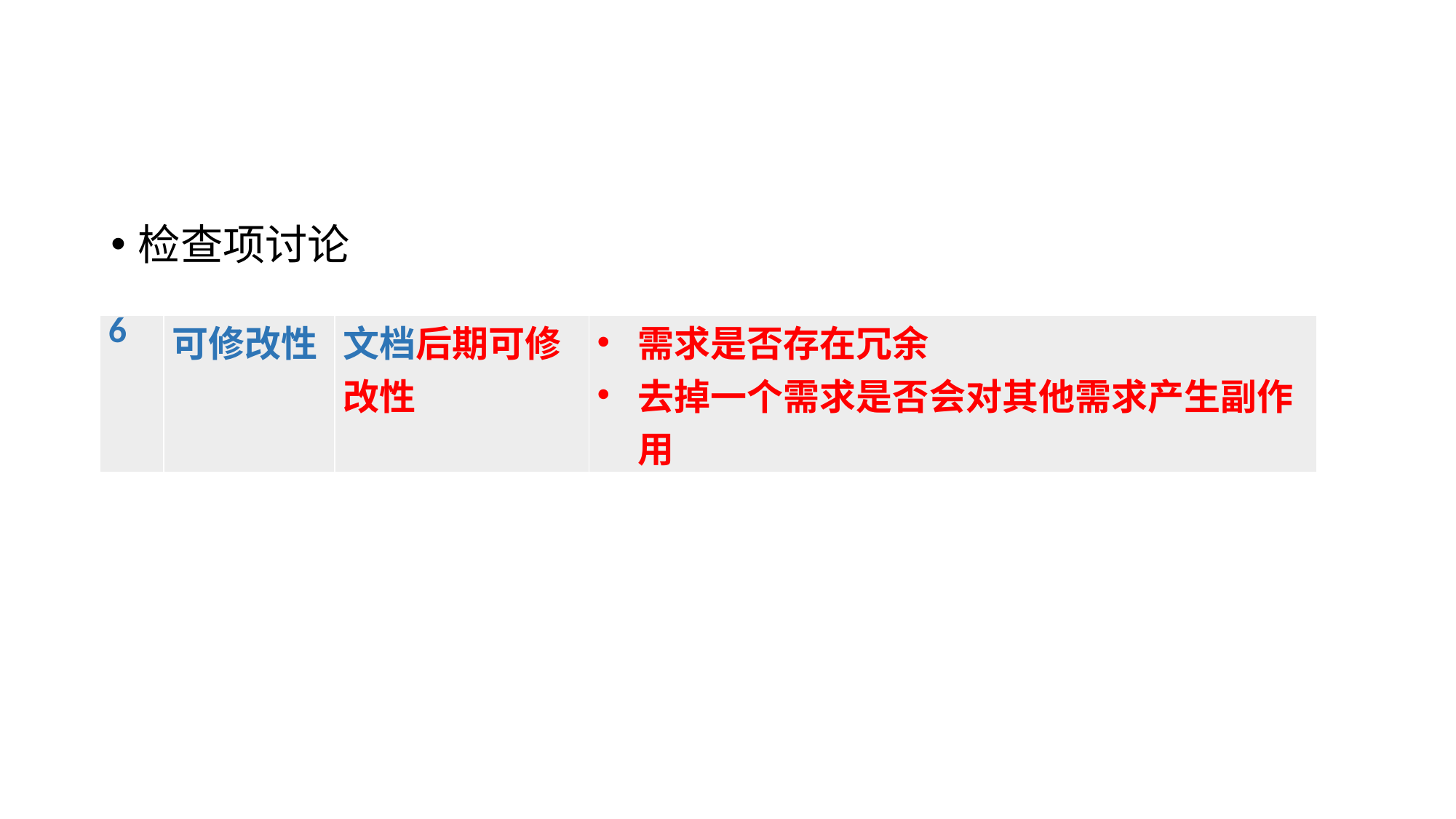

#
检查项讨论

| 6 | 可修改性 | 文档后期可修改性 | 需求是否存在冗余 去掉一个需求是否会对其他需求产生副作用 |
| --- | --- | --- | --- |